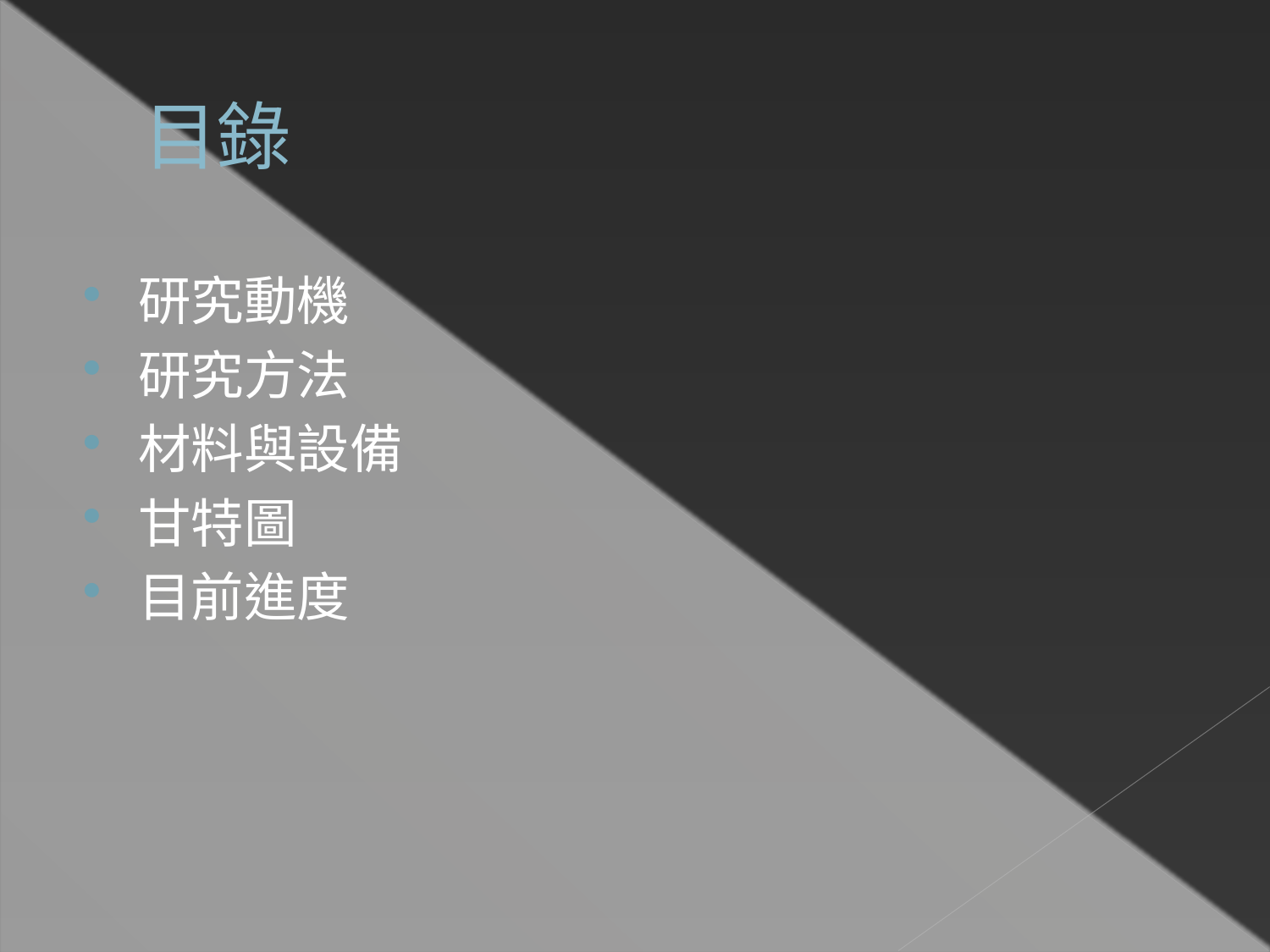

# 目錄
研究動機
研究方法
材料與設備
甘特圖
目前進度